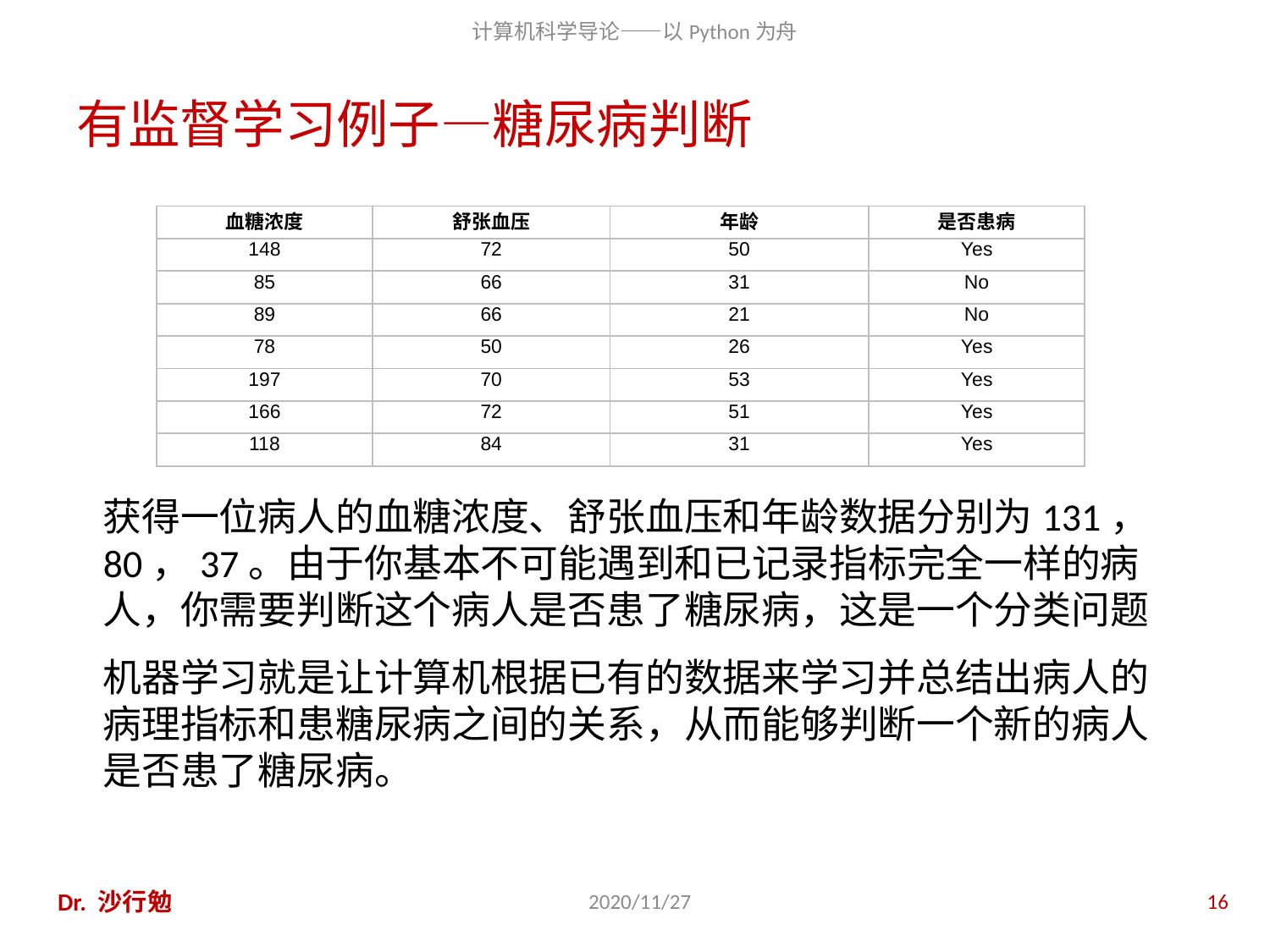

# 有监督学习例子—糖尿病判断
| 血糖浓度 | 舒张血压 | 年龄 | 是否患病 |
| --- | --- | --- | --- |
| 148 | 72 | 50 | Yes |
| 85 | 66 | 31 | No |
| 89 | 66 | 21 | No |
| 78 | 50 | 26 | Yes |
| 197 | 70 | 53 | Yes |
| 166 | 72 | 51 | Yes |
| 118 | 84 | 31 | Yes |
获得一位病人的血糖浓度、舒张血压和年龄数据分别为131，80，37。由于你基本不可能遇到和已记录指标完全一样的病人，你需要判断这个病人是否患了糖尿病，这是一个分类问题
机器学习就是让计算机根据已有的数据来学习并总结出病人的病理指标和患糖尿病之间的关系，从而能够判断一个新的病人是否患了糖尿病。
Dr. 沙行勉
2020/11/27
16